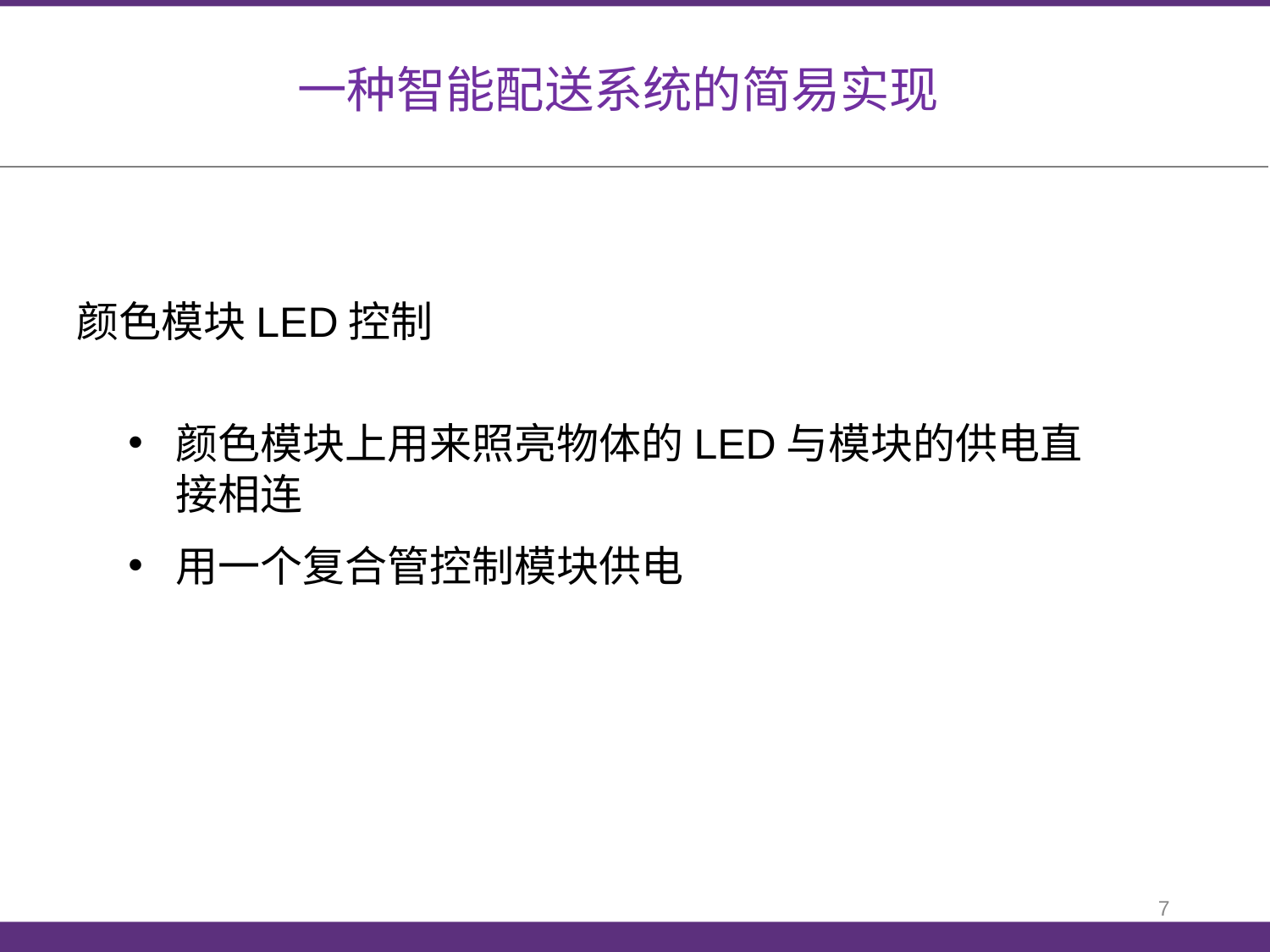

一种智能配送系统的简易实现

颜色模块LED控制
颜色模块上用来照亮物体的LED与模块的供电直接相连
用一个复合管控制模块供电
7